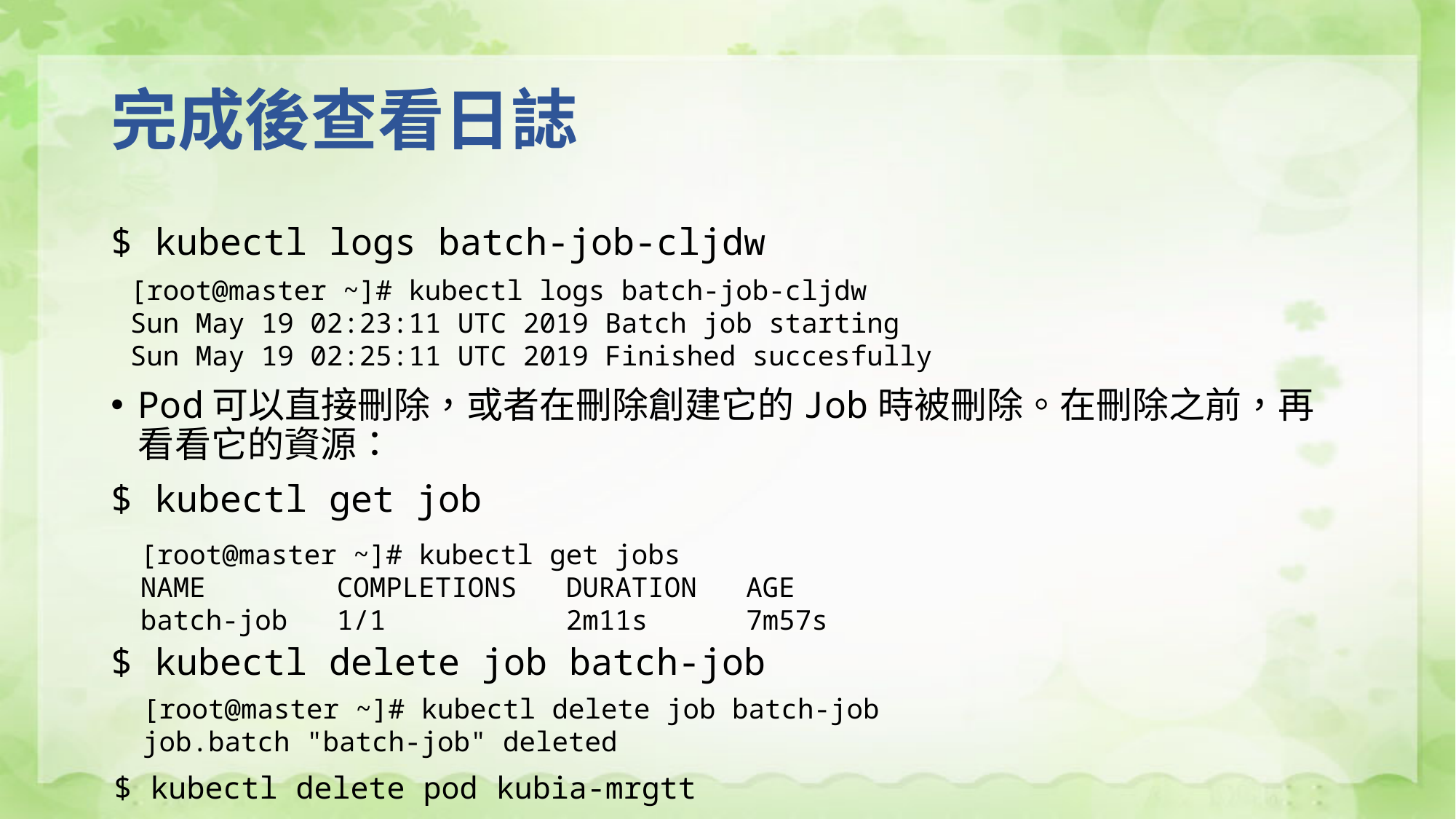

# 完成後查看日誌
$ kubectl logs batch-job-cljdw

Pod可以直接刪除，或者在刪除創建它的Job時被刪除。在刪除之前，再看看它的資源：
$ kubectl get job

$ kubectl delete job batch-job

[root@master ~]# kubectl logs batch-job-cljdw
Sun May 19 02:23:11 UTC 2019 Batch job starting
Sun May 19 02:25:11 UTC 2019 Finished succesfully
[root@master ~]# kubectl get jobs
NAME        COMPLETIONS   DURATION   AGE
batch-job   1/1           2m11s      7m57s
[root@master ~]# kubectl delete job batch-job
job.batch "batch-job" deleted
$ kubectl delete pod kubia-mrgtt